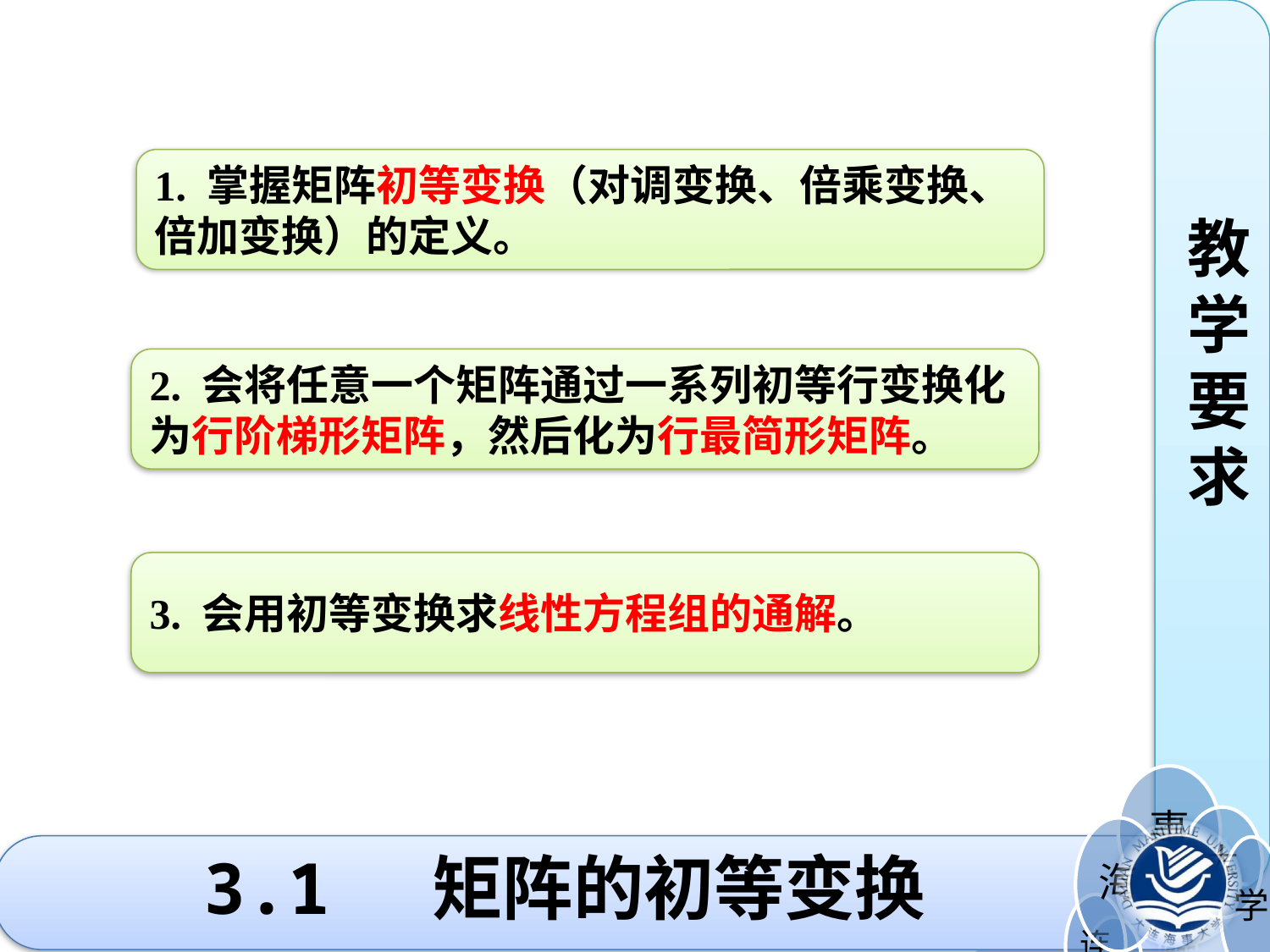

教学要求

1. 掌握矩阵初等变换（对调变换、倍乘变换、倍加变换）的定义。

2. 会将任意一个矩阵通过一系列初等行变换化为行阶梯形矩阵，然后化为行最简形矩阵。

3. 会用初等变换求线性方程组的通解。

# 3.1  矩阵的初等变换